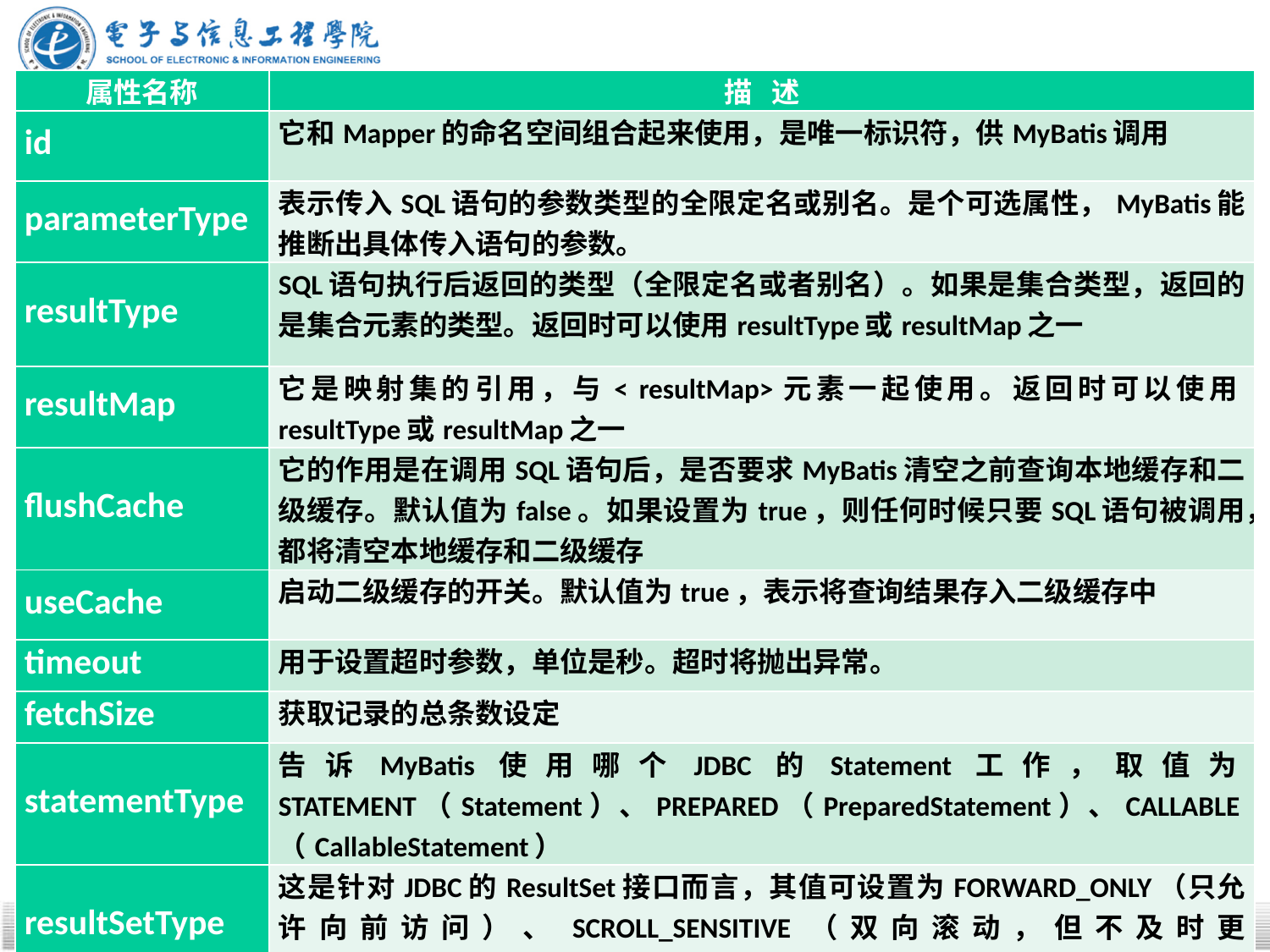

| 属性名称 | 描 述 |
| --- | --- |
| id | 它和Mapper的命名空间组合起来使用，是唯一标识符，供MyBatis调用 |
| parameterType | 表示传入SQL语句的参数类型的全限定名或别名。是个可选属性，MyBatis能推断出具体传入语句的参数。 |
| resultType | SQL语句执行后返回的类型（全限定名或者别名）。如果是集合类型，返回的是集合元素的类型。返回时可以使用resultType或resultMap之一 |
| resultMap | 它是映射集的引用，与< resultMap>元素一起使用。返回时可以使用resultType或resultMap之一 |
| flushCache | 它的作用是在调用SQL语句后，是否要求MyBatis清空之前查询本地缓存和二级缓存。默认值为false。如果设置为true，则任何时候只要SQL语句被调用，都将清空本地缓存和二级缓存 |
| useCache | 启动二级缓存的开关。默认值为true，表示将查询结果存入二级缓存中 |
| timeout | 用于设置超时参数，单位是秒。超时将抛出异常。 |
| fetchSize | 获取记录的总条数设定 |
| statementType | 告诉MyBatis使用哪个JDBC的Statement工作，取值为STATEMENT（Statement）、PREPARED（PreparedStatement）、CALLABLE（CallableStatement） |
| resultSetType | 这是针对JDBC的ResultSet接口而言，其值可设置为FORWARD\_ONLY（只允许向前访问）、SCROLL\_SENSITIVE（双向滚动，但不及时更新）、SCROLL\_INSENSITIVE（双向滚动，及时更新） |